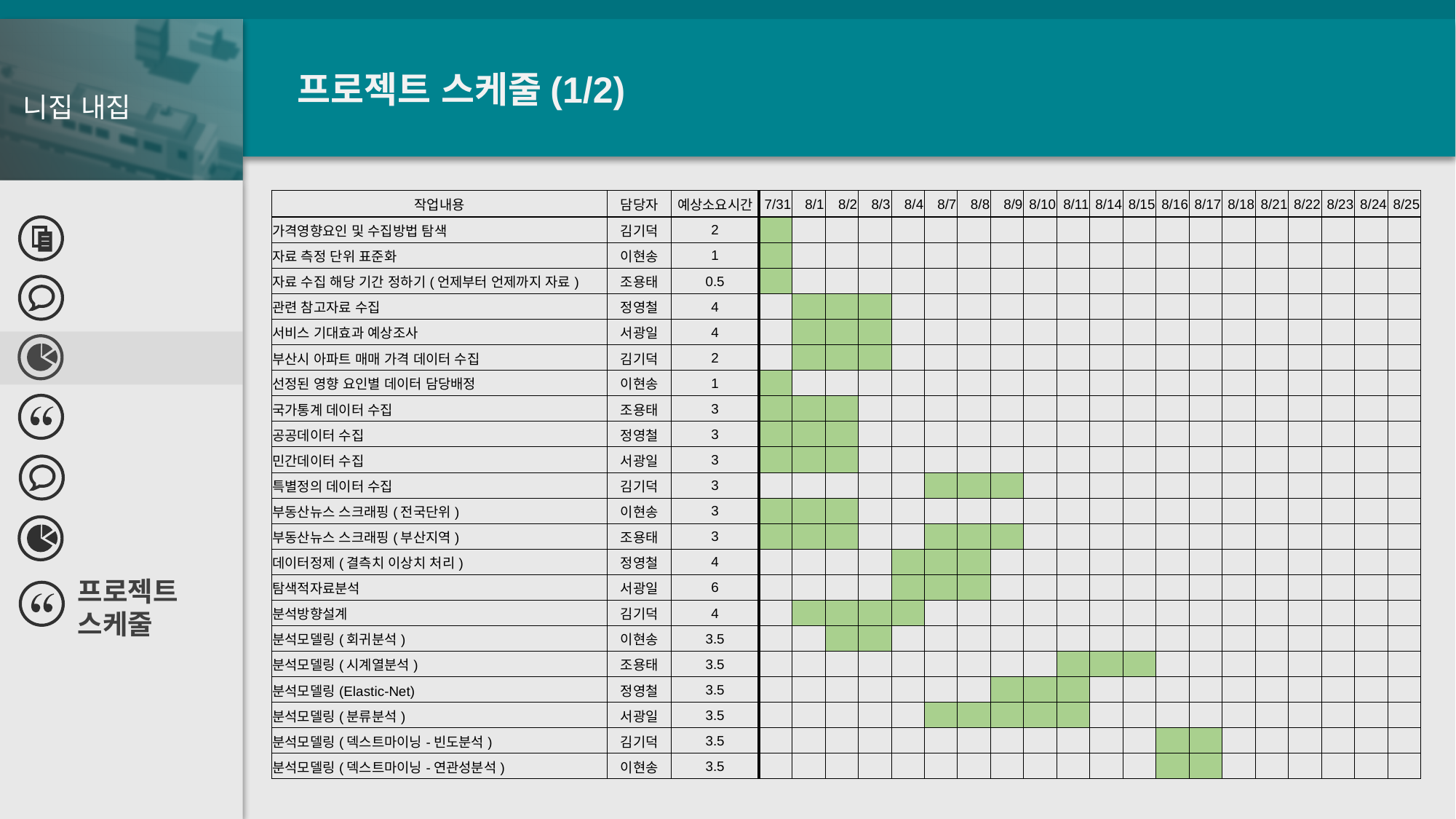

프로젝트 스케줄(1/2)
| 작업내용 | 담당자 | 예상소요시간 | 7/31 | 8/1 | 8/2 | 8/3 | 8/4 | 8/7 | 8/8 | 8/9 | 8/10 | 8/11 | 8/14 | 8/15 | 8/16 | 8/17 | 8/18 | 8/21 | 8/22 | 8/23 | 8/24 | 8/25 |
| --- | --- | --- | --- | --- | --- | --- | --- | --- | --- | --- | --- | --- | --- | --- | --- | --- | --- | --- | --- | --- | --- | --- |
| 가격영향요인 및 수집방법 탐색 | 김기덕 | 2 |  |  |  |  |  |  |  |  |  |  |  |  |  |  |  |  |  |  |  |  |
| 자료 측정 단위 표준화 | 이현송 | 1 |  |  |  |  |  |  |  |  |  |  |  |  |  |  |  |  |  |  |  |  |
| 자료 수집 해당 기간 정하기(언제부터 언제까지 자료) | 조용태 | 0.5 |  |  |  |  |  |  |  |  |  |  |  |  |  |  |  |  |  |  |  |  |
| 관련 참고자료 수집 | 정영철 | 4 |  |  |  |  |  |  |  |  |  |  |  |  |  |  |  |  |  |  |  |  |
| 서비스 기대효과 예상조사 | 서광일 | 4 |  |  |  |  |  |  |  |  |  |  |  |  |  |  |  |  |  |  |  |  |
| 부산시 아파트 매매 가격 데이터 수집 | 김기덕 | 2 |  |  |  |  |  |  |  |  |  |  |  |  |  |  |  |  |  |  |  |  |
| 선정된 영향 요인별 데이터 담당배정 | 이현송 | 1 |  |  |  |  |  |  |  |  |  |  |  |  |  |  |  |  |  |  |  |  |
| 국가통계 데이터 수집 | 조용태 | 3 |  |  |  |  |  |  |  |  |  |  |  |  |  |  |  |  |  |  |  |  |
| 공공데이터 수집 | 정영철 | 3 |  |  |  |  |  |  |  |  |  |  |  |  |  |  |  |  |  |  |  |  |
| 민간데이터 수집 | 서광일 | 3 |  |  |  |  |  |  |  |  |  |  |  |  |  |  |  |  |  |  |  |  |
| 특별정의 데이터 수집 | 김기덕 | 3 |  |  |  |  |  |  |  |  |  |  |  |  |  |  |  |  |  |  |  |  |
| 부동산뉴스 스크래핑(전국단위) | 이현송 | 3 |  |  |  |  |  |  |  |  |  |  |  |  |  |  |  |  |  |  |  |  |
| 부동산뉴스 스크래핑(부산지역) | 조용태 | 3 |  |  |  |  |  |  |  |  |  |  |  |  |  |  |  |  |  |  |  |  |
| 데이터정제(결측치 이상치 처리) | 정영철 | 4 |  |  |  |  |  |  |  |  |  |  |  |  |  |  |  |  |  |  |  |  |
| 탐색적자료분석 | 서광일 | 6 |  |  |  |  |  |  |  |  |  |  |  |  |  |  |  |  |  |  |  |  |
| 분석방향설계 | 김기덕 | 4 |  |  |  |  |  |  |  |  |  |  |  |  |  |  |  |  |  |  |  |  |
| 분석모델링(회귀분석) | 이현송 | 3.5 |  |  |  |  |  |  |  |  |  |  |  |  |  |  |  |  |  |  |  |  |
| 분석모델링(시계열분석) | 조용태 | 3.5 |  |  |  |  |  |  |  |  |  |  |  |  |  |  |  |  |  |  |  |  |
| 분석모델링(Elastic-Net) | 정영철 | 3.5 |  |  |  |  |  |  |  |  |  |  |  |  |  |  |  |  |  |  |  |  |
| 분석모델링(분류분석) | 서광일 | 3.5 |  |  |  |  |  |  |  |  |  |  |  |  |  |  |  |  |  |  |  |  |
| 분석모델링(덱스트마이닝-빈도분석) | 김기덕 | 3.5 |  |  |  |  |  |  |  |  |  |  |  |  |  |  |  |  |  |  |  |  |
| 분석모델링(덱스트마이닝-연관성분석) | 이현송 | 3.5 |  |  |  |  |  |  |  |  |  |  |  |  |  |  |  |  |  |  |  |  |

프로젝트
스케줄